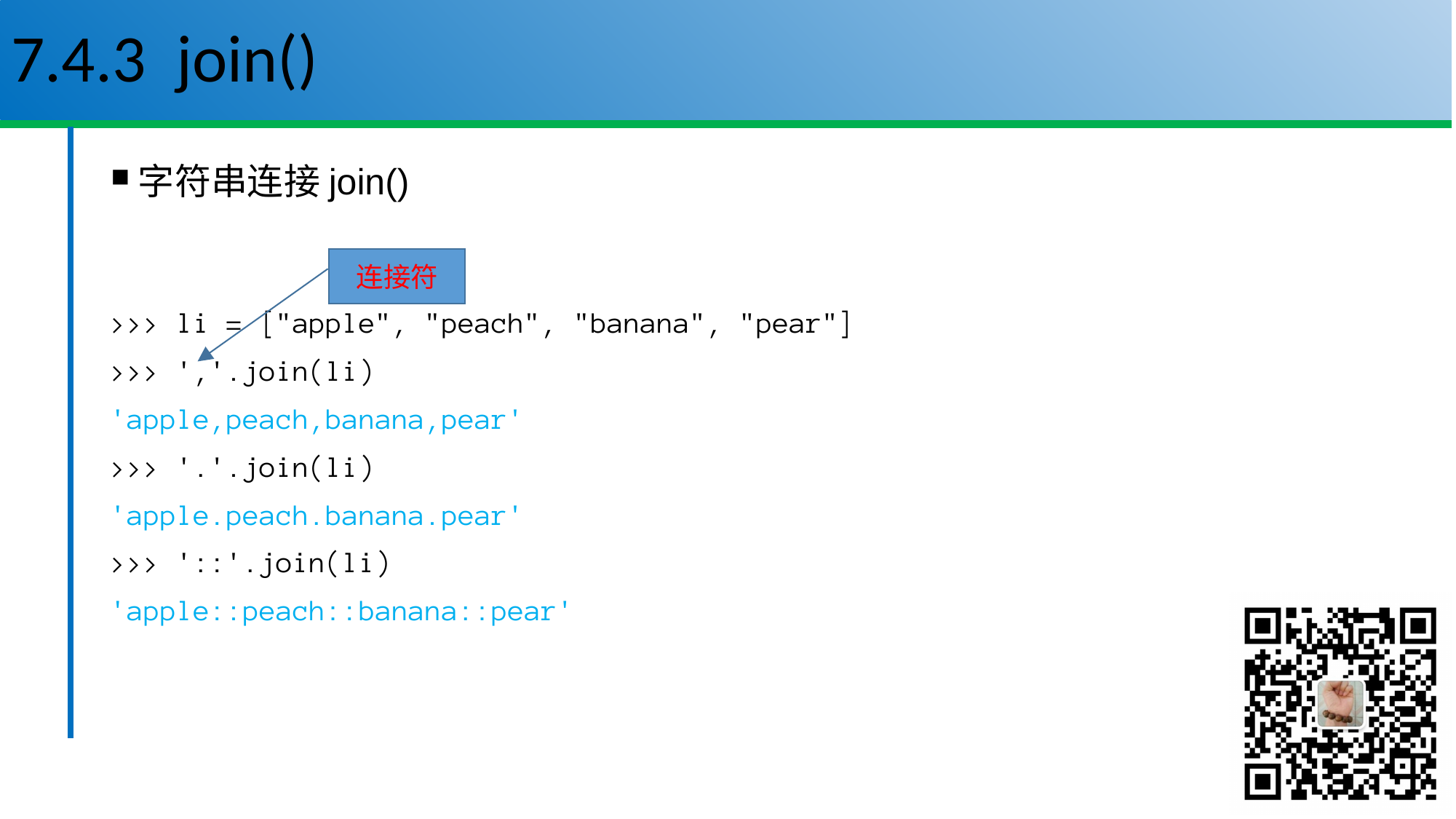

# 7.4.3  join()
字符串连接join()

>>> li = ["apple", "peach", "banana", "pear"]
>>> ','.join(li)
'apple,peach,banana,pear'
>>> '.'.join(li)
'apple.peach.banana.pear'
>>> '::'.join(li)
'apple::peach::banana::pear'
连接符